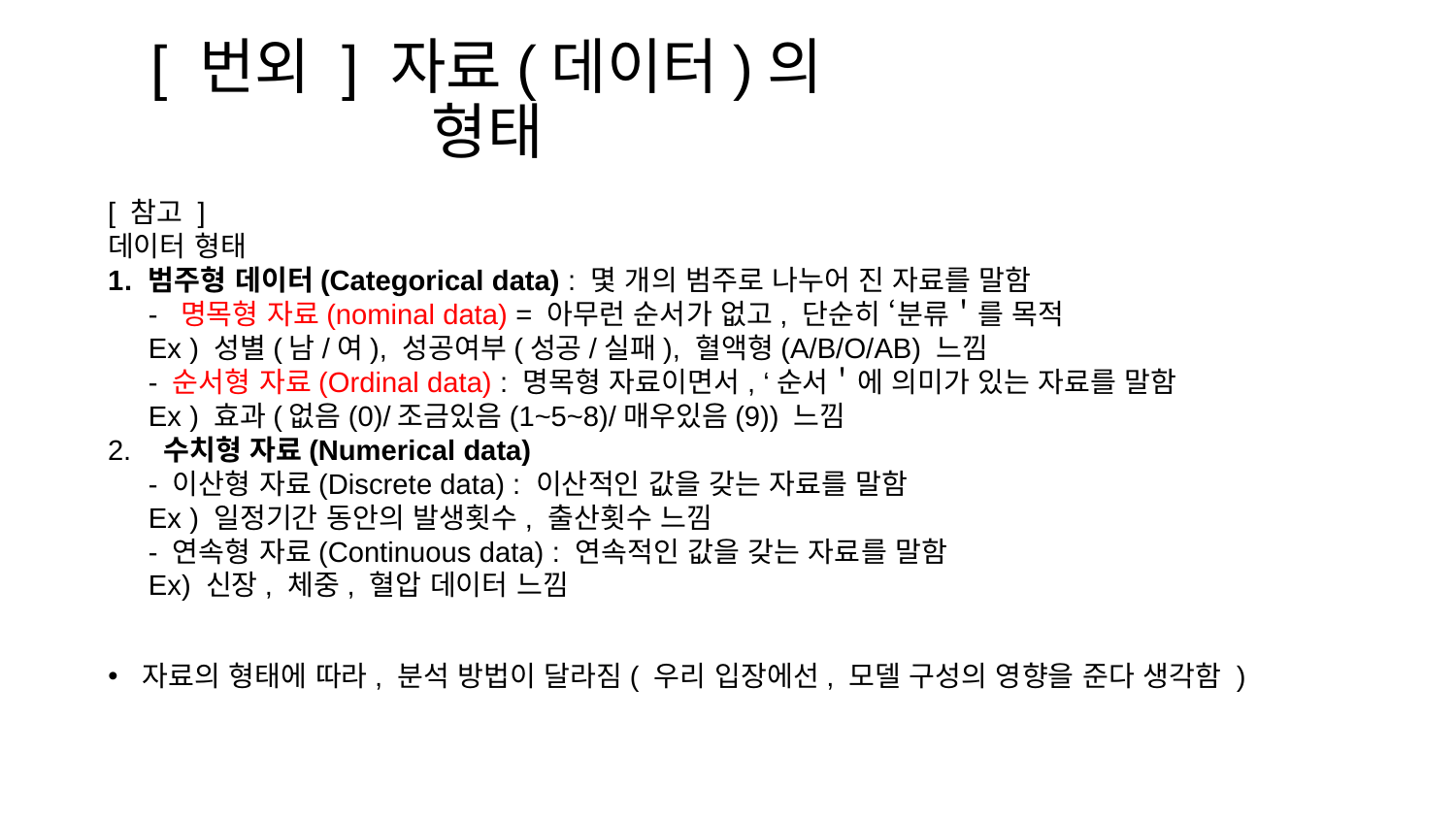

# [ 번외 ] 자료(데이터)의 형태
[ 참고 ]
데이터 형태
범주형 데이터(Categorical data) : 몇 개의 범주로 나누어 진 자료를 말함
-  명목형 자료(nominal data) = 아무런 순서가 없고, 단순히 ‘분류＇를 목적
Ex ) 성별(남/여), 성공여부(성공/실패), 혈액형(A/B/O/AB) 느낌
- 순서형 자료(Ordinal data) : 명목형 자료이면서, ‘순서＇에 의미가 있는 자료를 말함
Ex ) 효과(없음(0)/조금있음(1~5~8)/매우있음(9)) 느낌
 수치형 자료(Numerical data)
- 이산형 자료(Discrete data) : 이산적인 값을 갖는 자료를 말함
Ex ) 일정기간 동안의 발생횟수, 출산횟수 느낌
- 연속형 자료(Continuous data) : 연속적인 값을 갖는 자료를 말함
Ex) 신장, 체중, 혈압 데이터 느낌
자료의 형태에 따라, 분석 방법이 달라짐( 우리 입장에선, 모델 구성의 영향을 준다 생각함 )